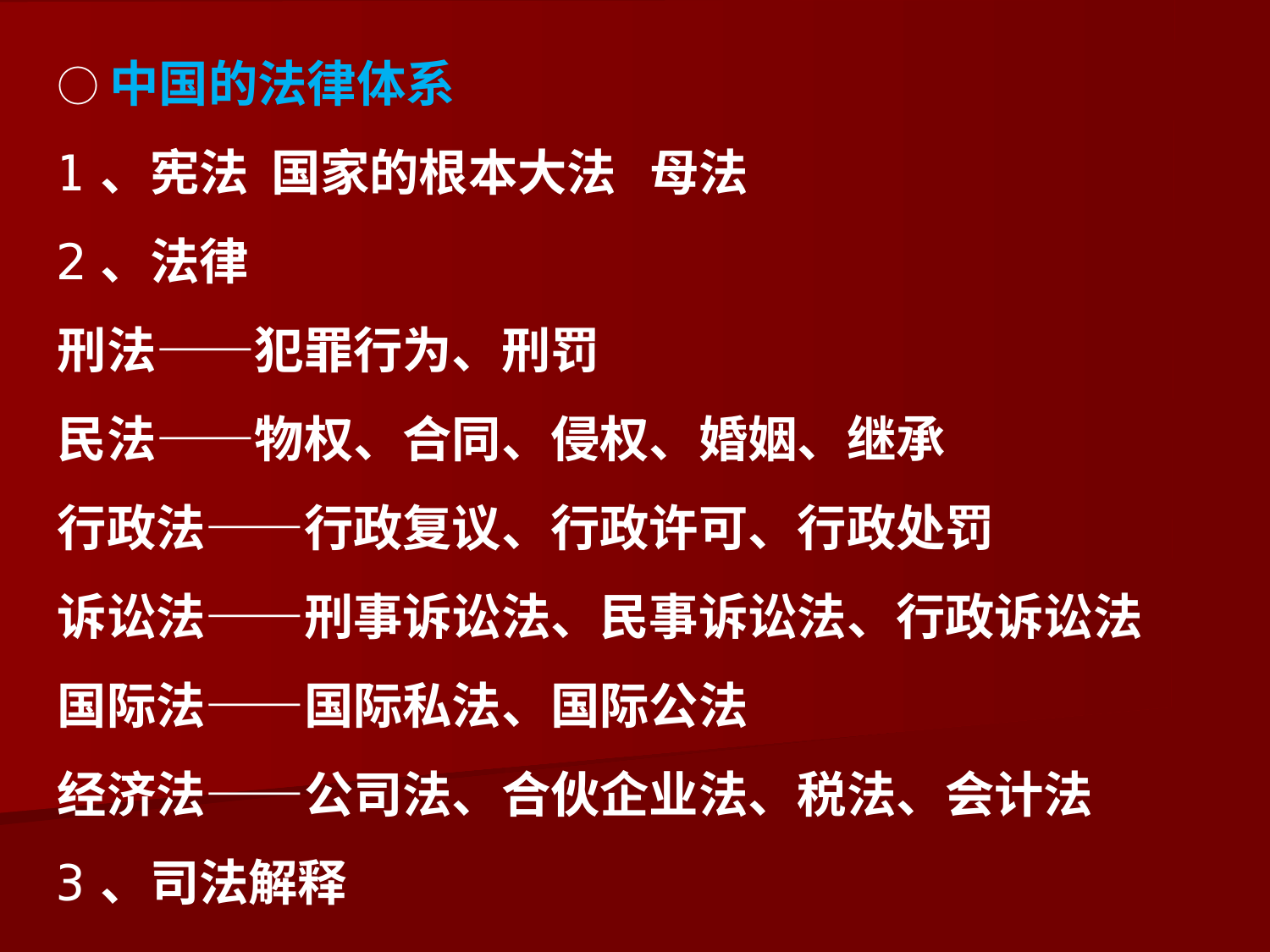

○中国的法律体系
1、宪法  国家的根本大法   母法
2、法律
刑法——犯罪行为、刑罚
民法——物权、合同、侵权、婚姻、继承
行政法——行政复议、行政许可、行政处罚
诉讼法——刑事诉讼法、民事诉讼法、行政诉讼法
国际法——国际私法、国际公法
经济法——公司法、合伙企业法、税法、会计法
3、司法解释

5